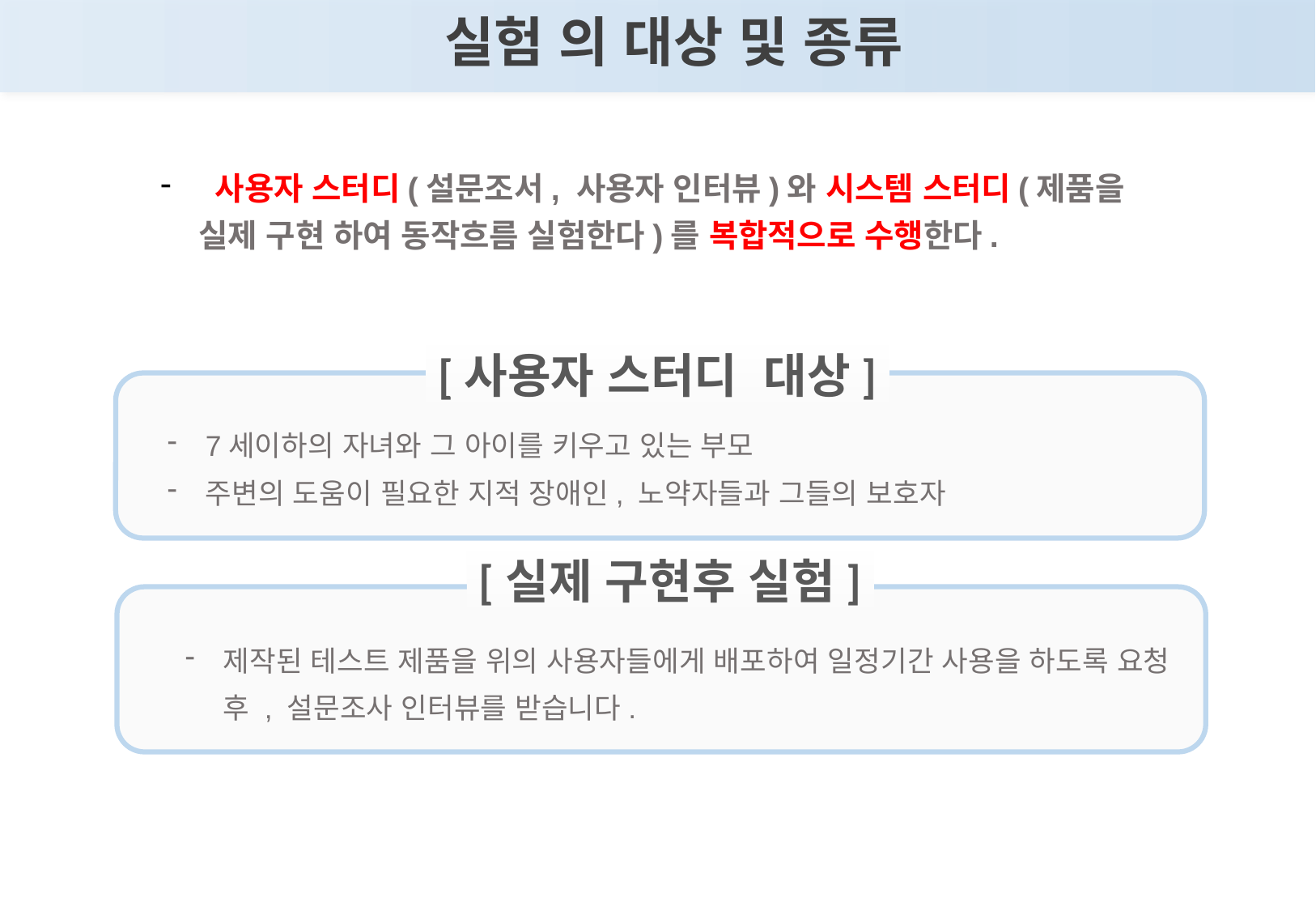

실험 의 대상 및 종류
 사용자 스터디(설문조서, 사용자 인터뷰)와 시스템 스터디(제품을  실제 구현 하여 동작흐름 실험한다)를 복합적으로 수행한다.

[사용자 스터디  대상]

7세이하의 자녀와 그 아이를 키우고 있는 부모
주변의 도움이 필요한 지적 장애인, 노약자들과 그들의 보호자

[실제 구현후 실험]

제작된 테스트 제품을 위의 사용자들에게 배포하여 일정기간 사용을 하도록 요청 후 , 설문조사 인터뷰를 받습니다.